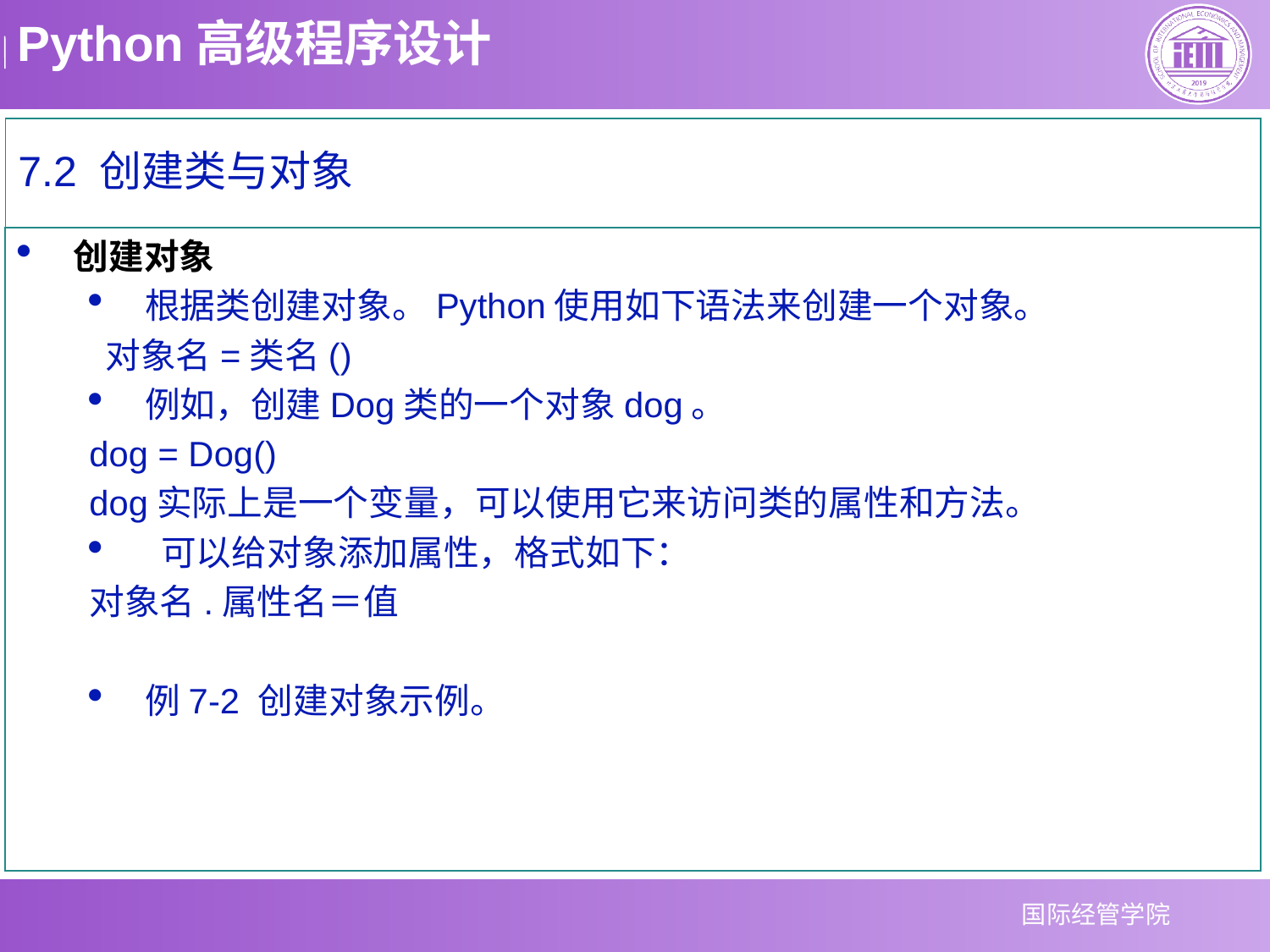

# 7.2 创建类与对象
创建对象
根据类创建对象。Python使用如下语法来创建一个对象。
 对象名=类名()
例如，创建Dog类的一个对象dog。
dog = Dog()
dog实际上是一个变量，可以使用它来访问类的属性和方法。
 可以给对象添加属性，格式如下：
对象名.属性名＝值

例7-2 创建对象示例。